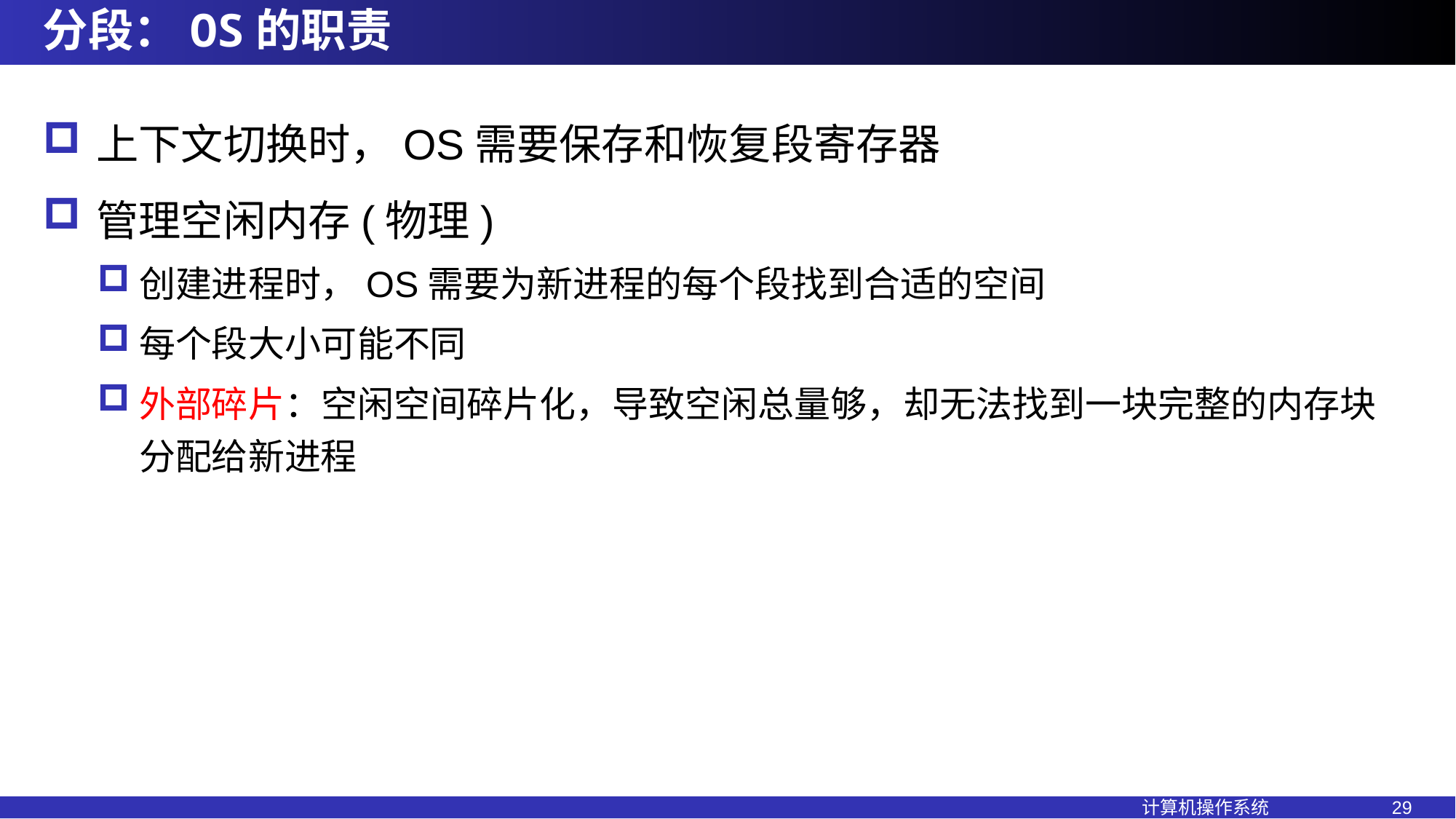

# 分段：OS的职责
上下文切换时，OS需要保存和恢复段寄存器
管理空闲内存(物理)
创建进程时，OS需要为新进程的每个段找到合适的空间
每个段大小可能不同
外部碎片：空闲空间碎片化，导致空闲总量够，却无法找到一块完整的内存块分配给新进程

计算机操作系统                     29